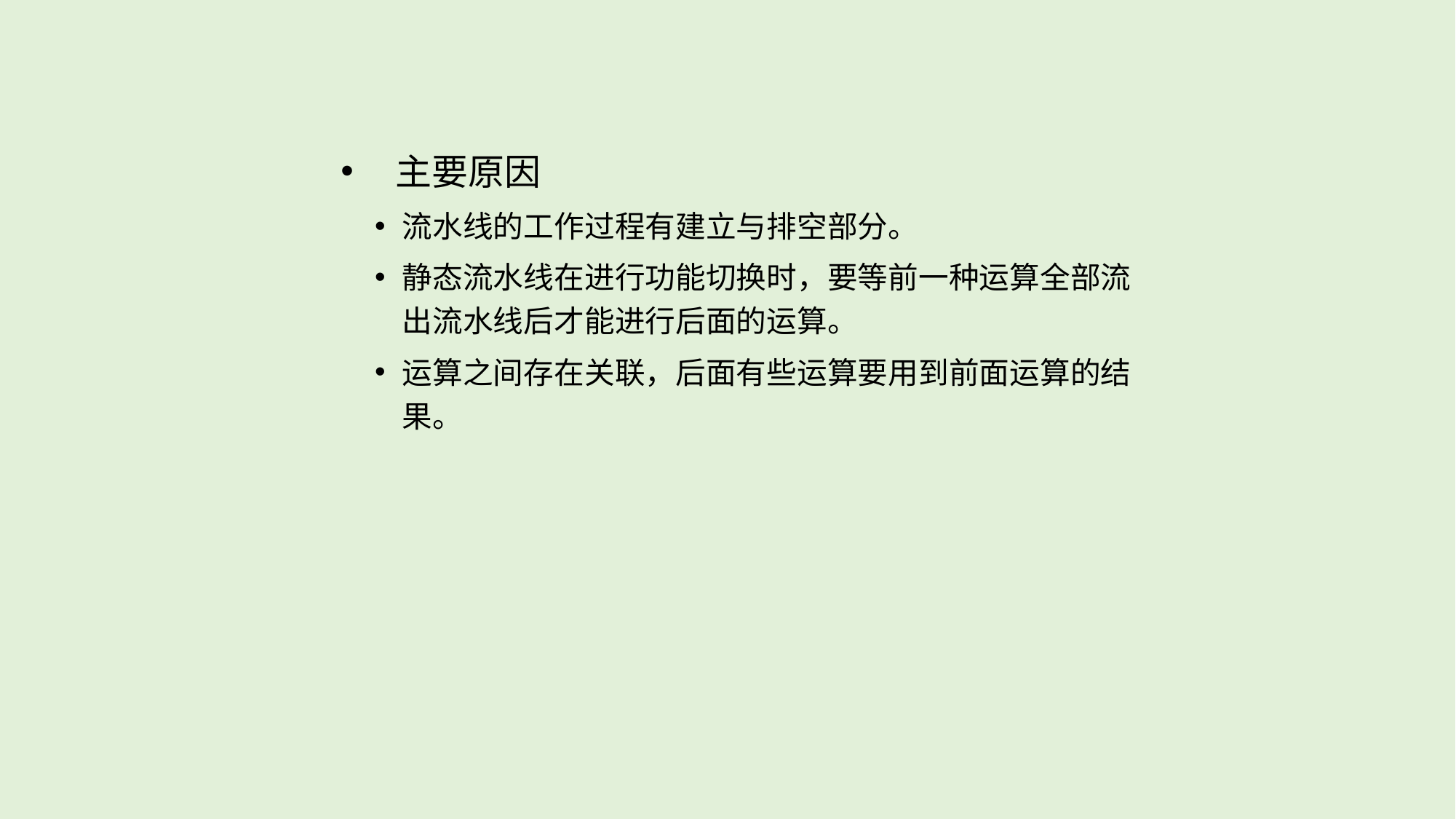

主要原因
流水线的工作过程有建立与排空部分。
静态流水线在进行功能切换时，要等前一种运算全部流出流水线后才能进行后面的运算。
运算之间存在关联，后面有些运算要用到前面运算的结果。